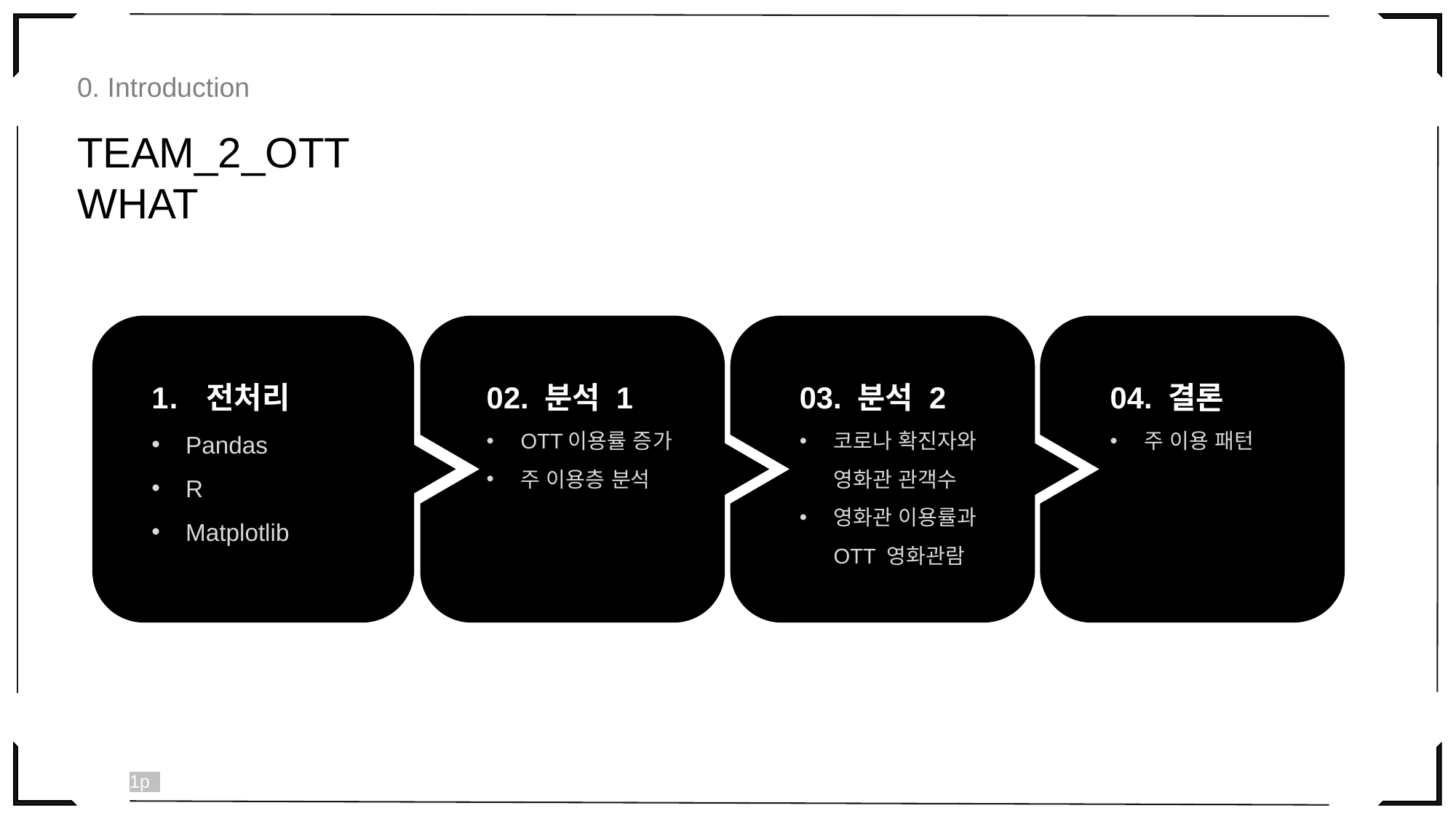

0. Introduction
TEAM_2_OTT
WHAT

전처리
Pandas
R
Matplotlib
02. 분석 1
OTT이용률 증가
주 이용층 분석

03. 분석 2
코로나 확진자와 영화관 관객수
영화관 이용률과 OTT 영화관람

04. 결론
주 이용 패턴

1p